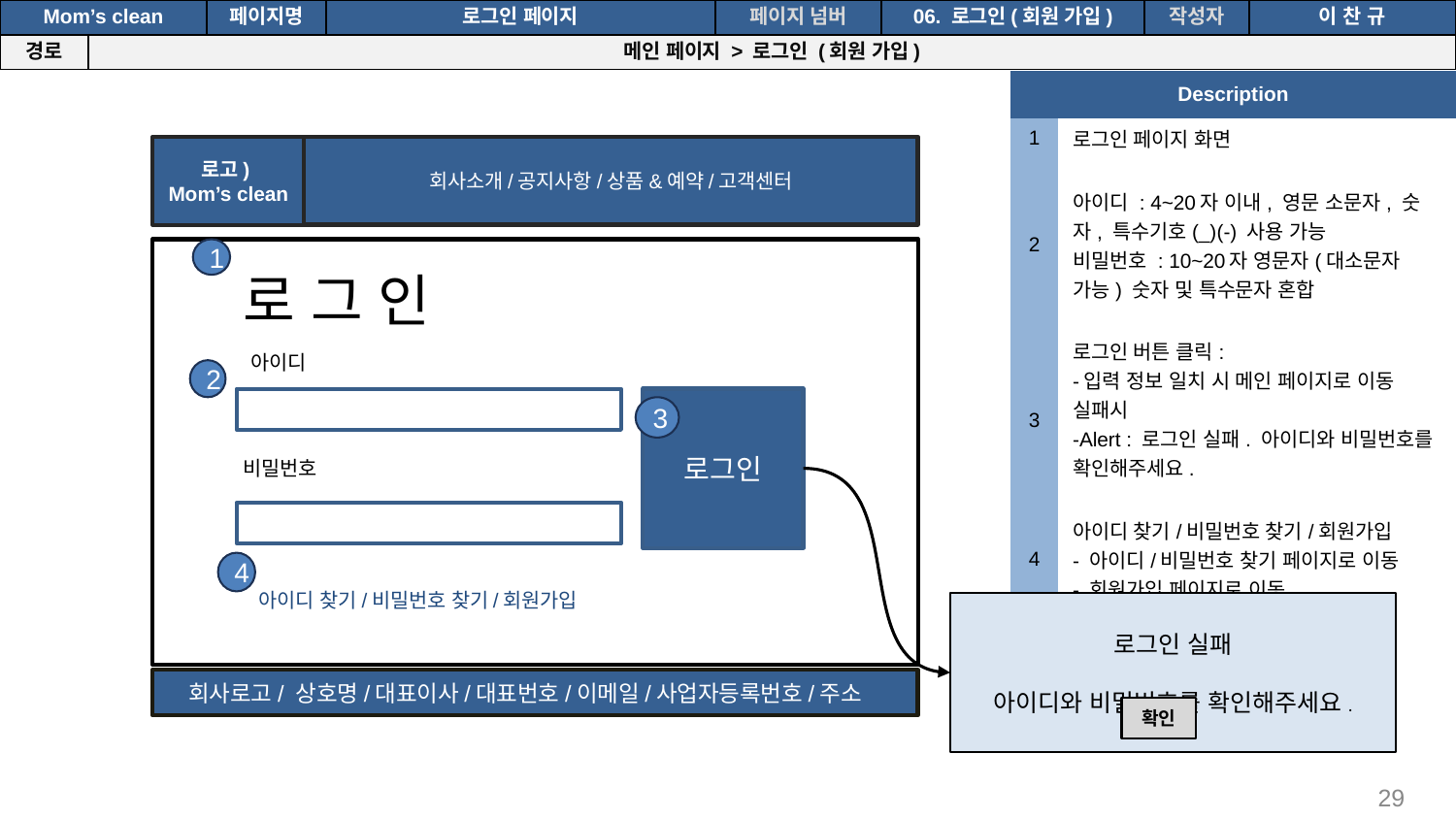

공간(오피스) 대여 시스템
| Mom’s clean |  | 페이지명 | 로그인 페이지 | 페이지 넘버 | 06. 로그인(회원 가입) | 작성자 | 이 찬 규 |
| --- | --- | --- | --- | --- | --- | --- | --- |
| 경로 | 메인 페이지 > 로그인 (회원 가입) |  |  |  |  |  |  |
| Description |  |
| --- | --- |
| 1 | 로그인 페이지 화면 |
| 2 | 아이디 : 4~20자 이내, 영문 소문자, 숫자, 특수기호(\_)(-) 사용 가능 비밀번호 : 10~20자 영문자(대소문자 가능) 숫자 및 특수문자 혼합 |
| 3 | 로그인 버튼 클릭: -입력 정보 일치 시 메인 페이지로 이동 실패시 -Alert : 로그인 실패. 아이디와 비밀번호를 확인해주세요. |
| 4 | 아이디 찾기/비밀번호 찾기/회원가입 - 아이디/비밀번호 찾기 페이지로 이동 - 회원가입 페이지로 이동 |
회사소개/공지사항/상품&예약/고객센터

로고)
Mom’s clean

회사로고/ 상호명/대표이사/대표번호/이메일/사업자등록번호/주소

1
로 그 인
아이디
2
로그인

3
비밀번호

4
아이디 찾기/비밀번호 찾기/회원가입
로그인 실패
아이디와 비밀번호를 확인해주세요.
확인
29